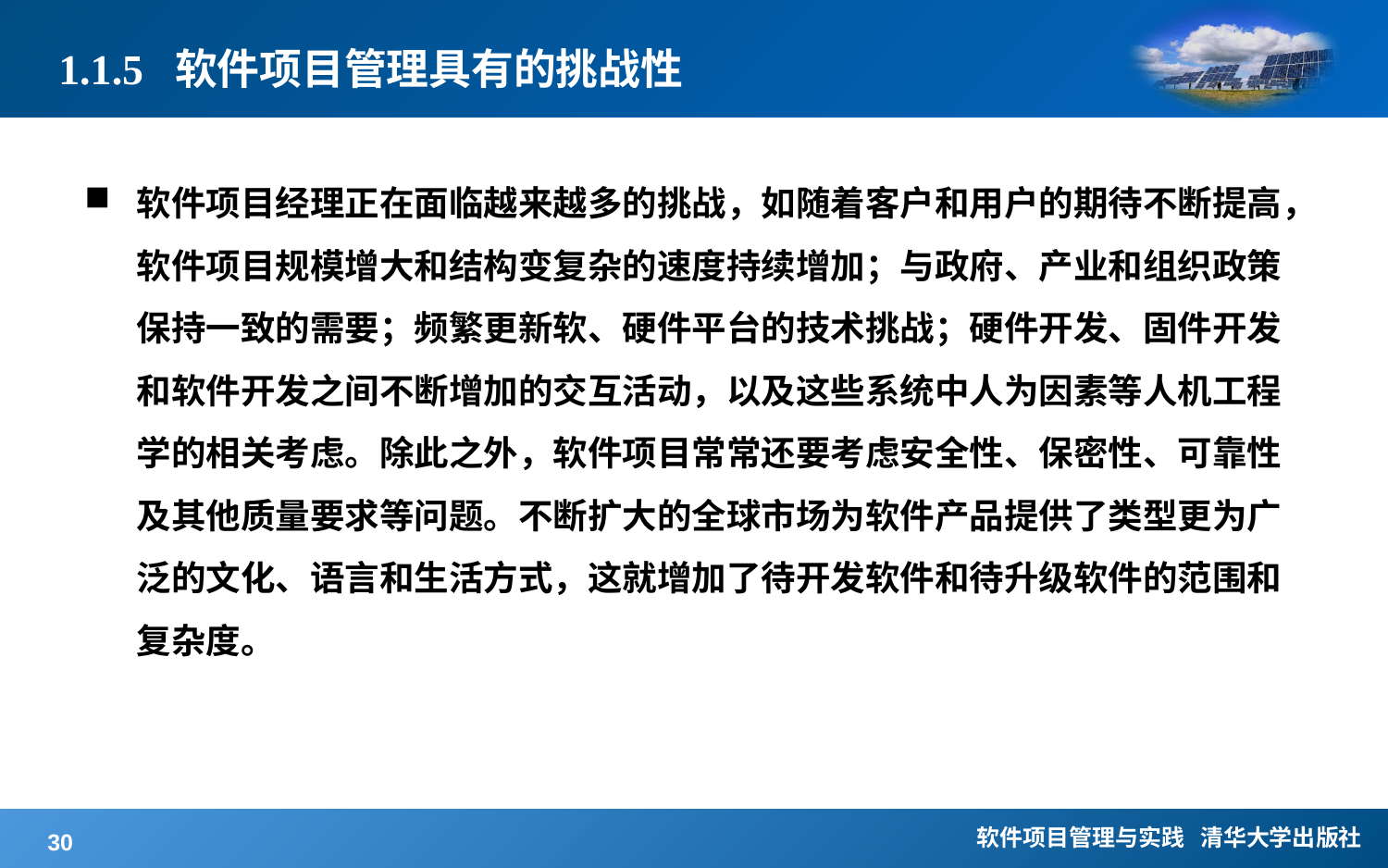

# 1.1.5  软件项目管理具有的挑战性
软件项目经理正在面临越来越多的挑战，如随着客户和用户的期待不断提高，软件项目规模增大和结构变复杂的速度持续增加；与政府、产业和组织政策保持一致的需要；频繁更新软、硬件平台的技术挑战；硬件开发、固件开发和软件开发之间不断增加的交互活动，以及这些系统中人为因素等人机工程学的相关考虑。除此之外，软件项目常常还要考虑安全性、保密性、可靠性及其他质量要求等问题。不断扩大的全球市场为软件产品提供了类型更为广泛的文化、语言和生活方式，这就增加了待开发软件和待升级软件的范围和复杂度。